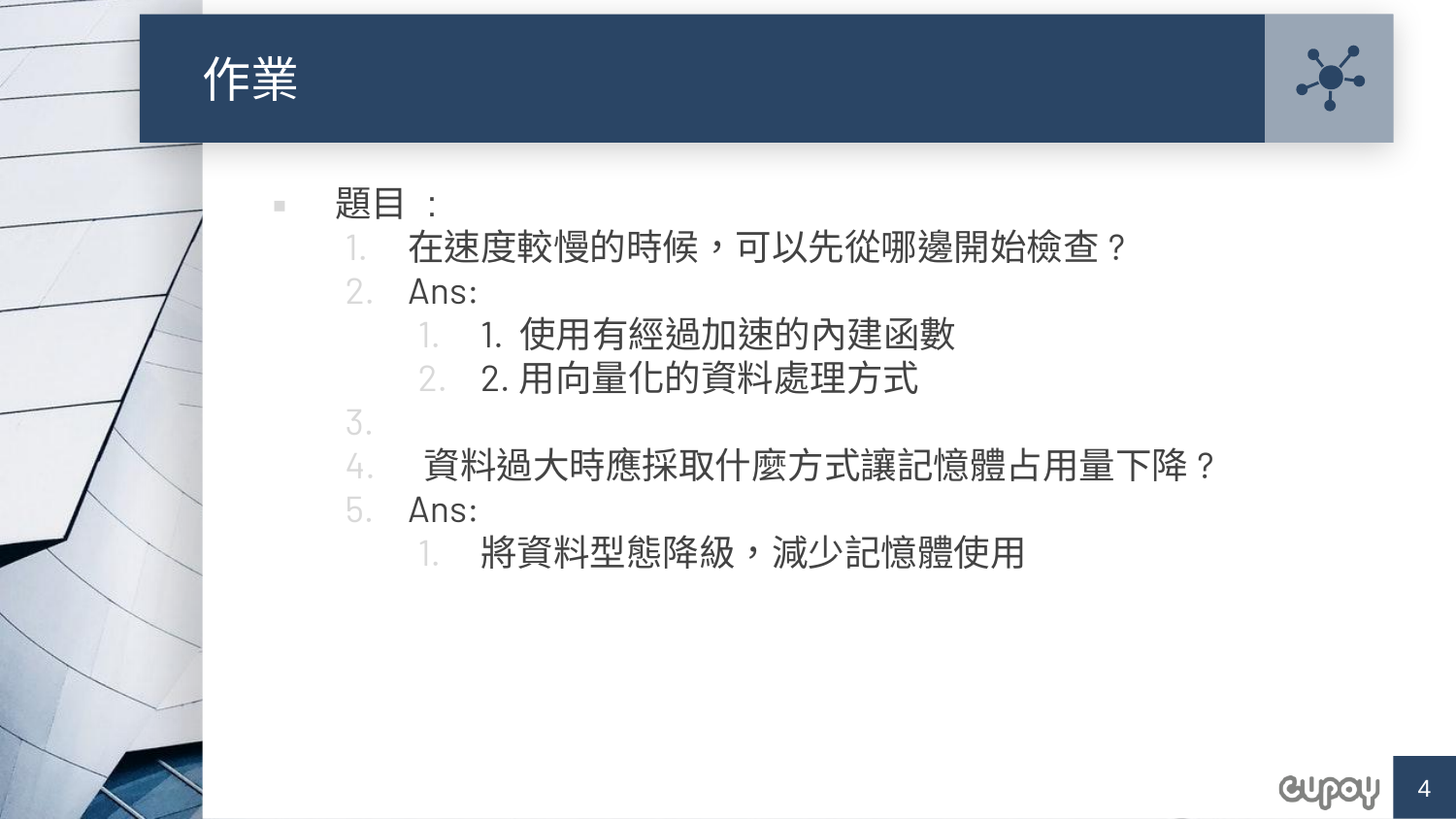

# 作業

題目 :
在速度較慢的時候，可以先從哪邊開始檢查?
Ans:
1. 使用有經過加速的內建函數
2.用向量化的資料處理方式

 資料過大時應採取什麼方式讓記憶體占用量下降?
Ans:
將資料型態降級，減少記憶體使用
4